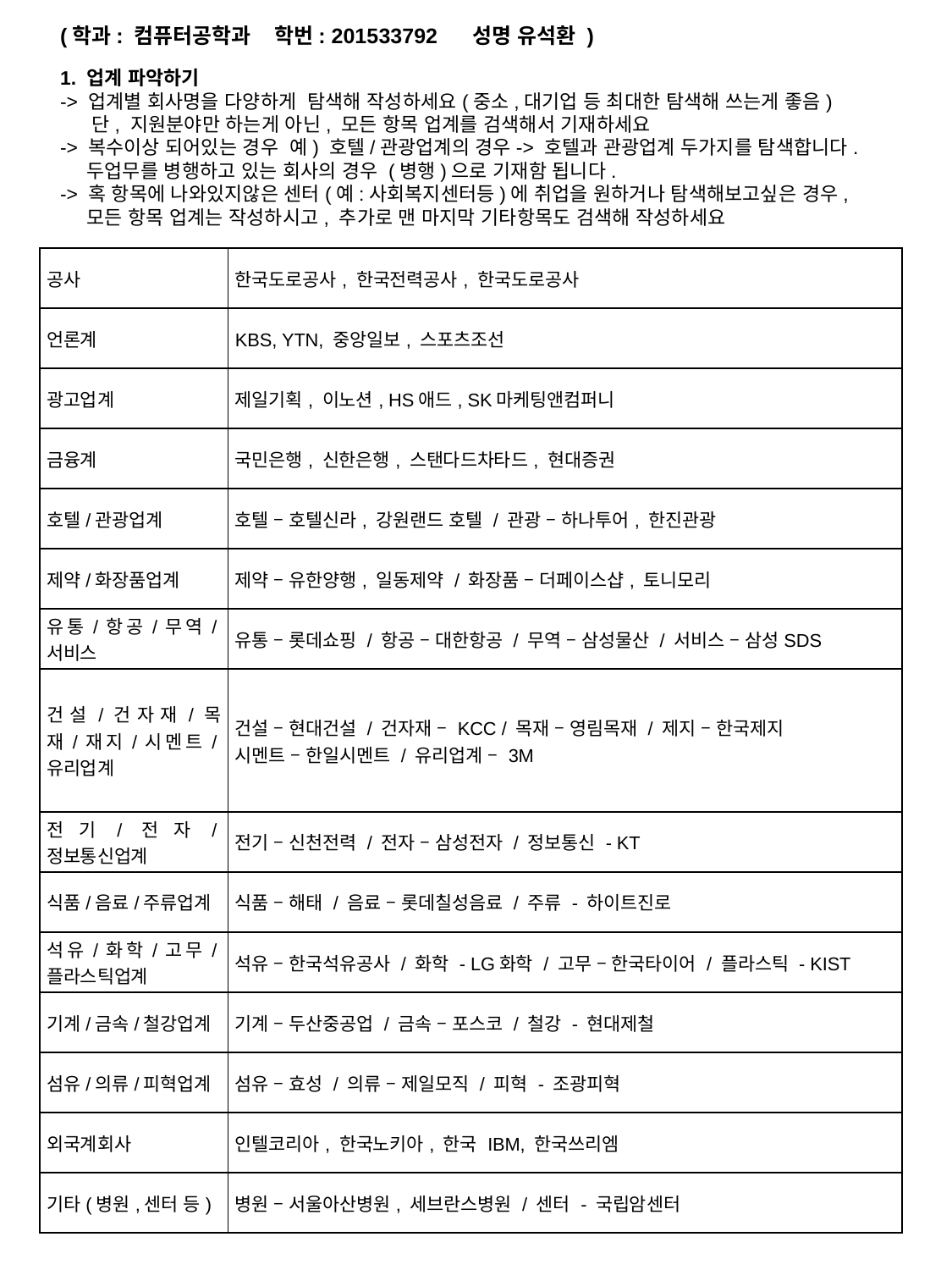

(학과: 컴퓨터공학과    학번: 201533792     성명 유석환 )
1. 업계 파악하기
-> 업계별 회사명을 다양하게  탐색해 작성하세요(중소,대기업 등 최대한 탐색해 쓰는게 좋음)
     단, 지원분야만 하는게 아닌, 모든 항목 업계를 검색해서 기재하세요
-> 복수이상 되어있는 경우  예) 호텔/관광업계의 경우-> 호텔과 관광업계 두가지를 탐색합니다.
    두업무를 병행하고 있는 회사의 경우 (병행)으로 기재함 됩니다.
-> 혹 항목에 나와있지않은 센터(예:사회복지센터등)에 취업을 원하거나 탐색해보고싶은 경우,
    모든 항목 업계는 작성하시고, 추가로 맨 마지막 기타항목도 검색해 작성하세요

| 공사 | 한국도로공사, 한국전력공사, 한국도로공사 |
| --- | --- |
| 언론계 | KBS, YTN, 중앙일보, 스포츠조선 |
| 광고업계 | 제일기획, 이노션, HS애드, SK마케팅앤컴퍼니 |
| 금융계 | 국민은행, 신한은행, 스탠다드차타드, 현대증권 |
| 호텔/관광업계 | 호텔 – 호텔신라, 강원랜드 호텔 / 관광 – 하나투어, 한진관광 |
| 제약/화장품업계 | 제약 – 유한양행, 일동제약 / 화장품 – 더페이스샵, 토니모리 |
| 유통/항공/무역/서비스 | 유통 – 롯데쇼핑 / 항공 – 대한항공 / 무역 – 삼성물산 / 서비스 – 삼성SDS |
| 건설/건자재/목재/재지/시멘트/유리업계 | 건설 – 현대건설 / 건자재 – KCC / 목재 – 영림목재 / 제지 – 한국제지 시멘트 – 한일시멘트 / 유리업계 – 3M |
| 전기/전자/정보통신업계 | 전기 – 신천전력 / 전자 – 삼성전자 / 정보통신 - KT |
| 식품/음료/주류업계 | 식품 – 해태 / 음료 – 롯데칠성음료 / 주류 - 하이트진로 |
| 석유/화학/고무/플라스틱업계 | 석유 – 한국석유공사 / 화학 - LG화학 / 고무 – 한국타이어 / 플라스틱 - KIST |
| 기계/금속/철강업계 | 기계 – 두산중공업 / 금속 – 포스코 / 철강 - 현대제철 |
| 섬유/의류/피혁업계 | 섬유 – 효성 / 의류 – 제일모직 / 피혁 - 조광피혁 |
| 외국계회사 | 인텔코리아, 한국노키아, 한국 IBM, 한국쓰리엠 |
| 기타(병원,센터 등) | 병원 – 서울아산병원, 세브란스병원 / 센터 - 국립암센터 |